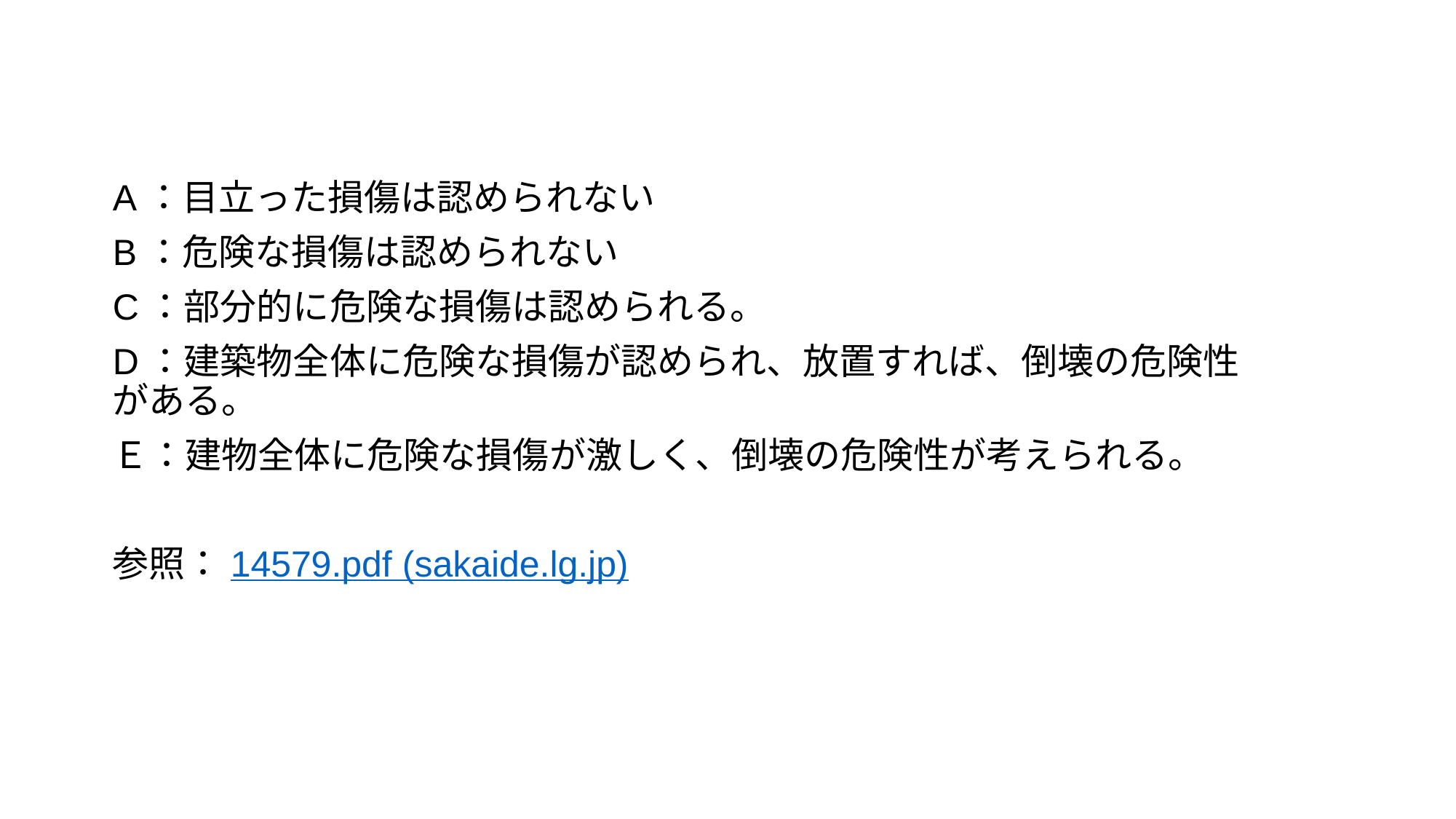

# 空き家ランク
A：目立った損傷は認められない
B：危険な損傷は認められない
C：部分的に危険な損傷は認められる。
D：建築物全体に危険な損傷が認められ、放置すれば、倒壊の危険性がある。
Ｅ：建物全体に危険な損傷が激しく、倒壊の危険性が考えられる。

参照：14579.pdf (sakaide.lg.jp)